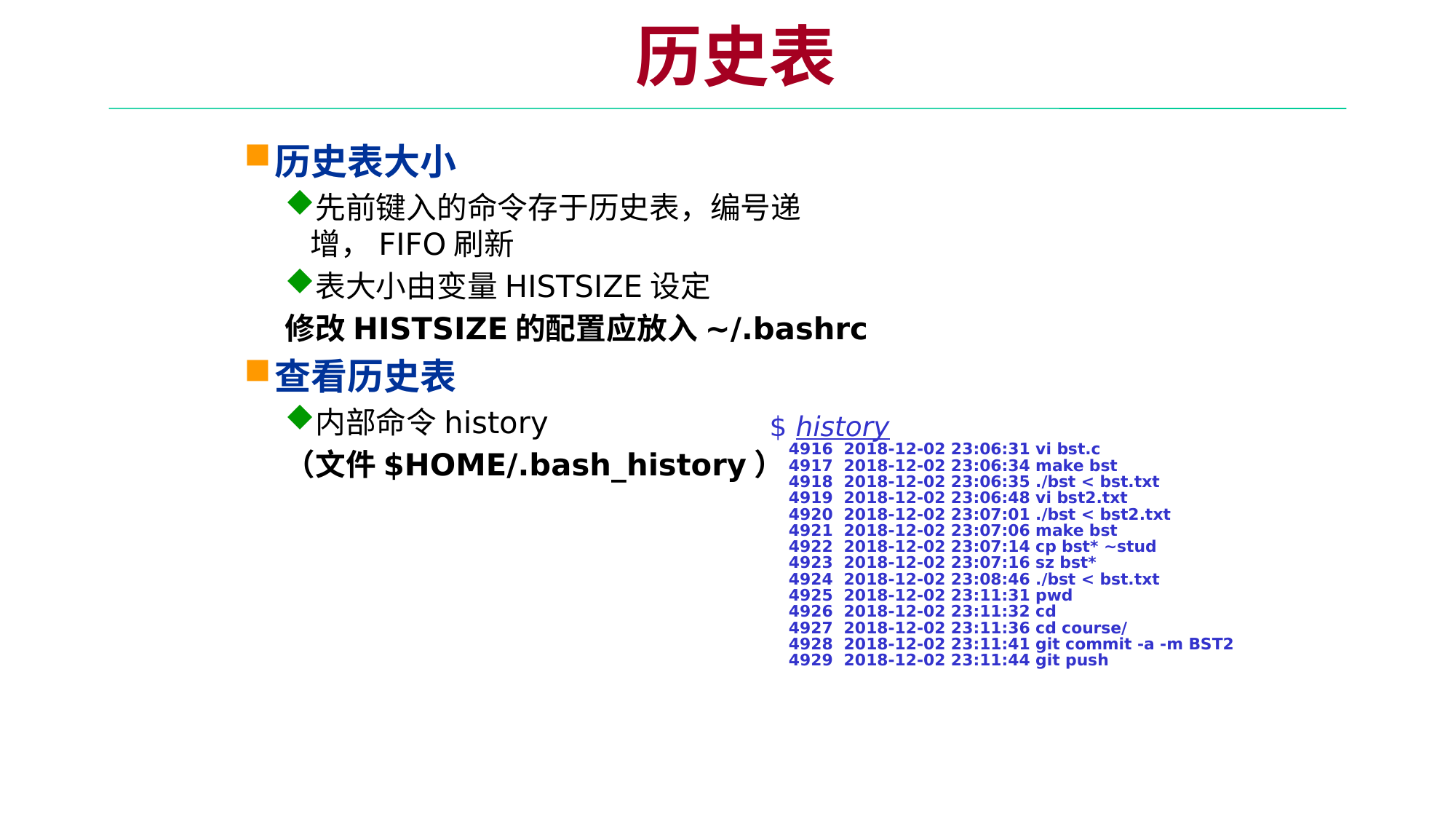

历史表
历史表大小
先前键入的命令存于历史表，编号递增，FIFO刷新
表大小由变量HISTSIZE设定
修改HISTSIZE的配置应放入~/.bashrc
查看历史表
内部命令history
（文件$HOME/.bash_history）
$ history
 4916  2018-12-02 23:06:31 vi bst.c
 4917  2018-12-02 23:06:34 make bst
 4918  2018-12-02 23:06:35 ./bst < bst.txt
 4919  2018-12-02 23:06:48 vi bst2.txt
 4920  2018-12-02 23:07:01 ./bst < bst2.txt
 4921  2018-12-02 23:07:06 make bst
 4922  2018-12-02 23:07:14 cp bst* ~stud
 4923  2018-12-02 23:07:16 sz bst*
 4924  2018-12-02 23:08:46 ./bst < bst.txt
 4925  2018-12-02 23:11:31 pwd
 4926  2018-12-02 23:11:32 cd
 4927  2018-12-02 23:11:36 cd course/
 4928  2018-12-02 23:11:41 git commit -a -m BST2
 4929  2018-12-02 23:11:44 git push